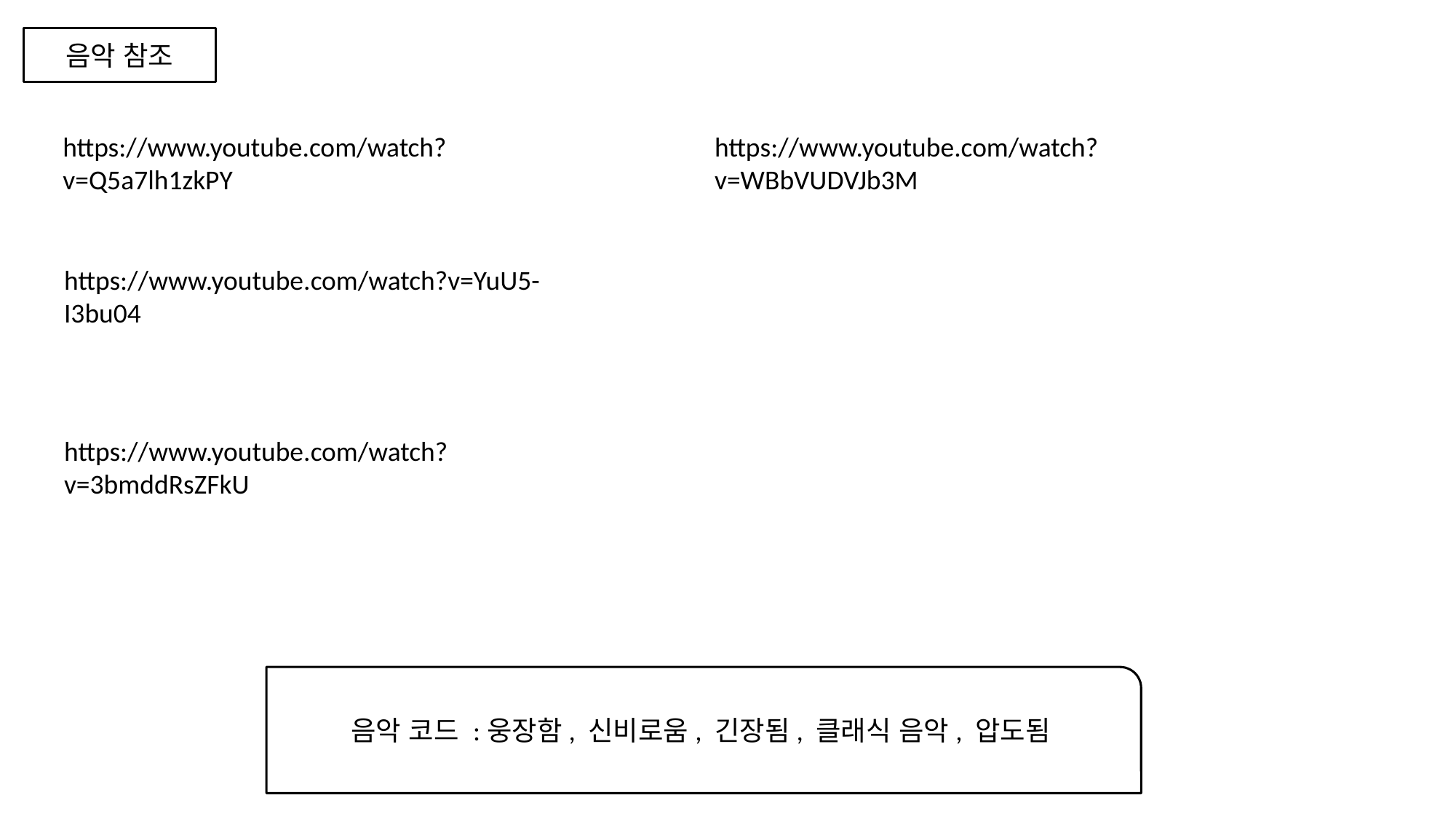

음악 참조
https://www.youtube.com/watch?v=Q5a7lh1zkPY
https://www.youtube.com/watch?v=WBbVUDVJb3M
https://www.youtube.com/watch?v=YuU5-I3bu04
https://www.youtube.com/watch?v=3bmddRsZFkU
음악 코드 :웅장함, 신비로움, 긴장됨, 클래식 음악, 압도됨